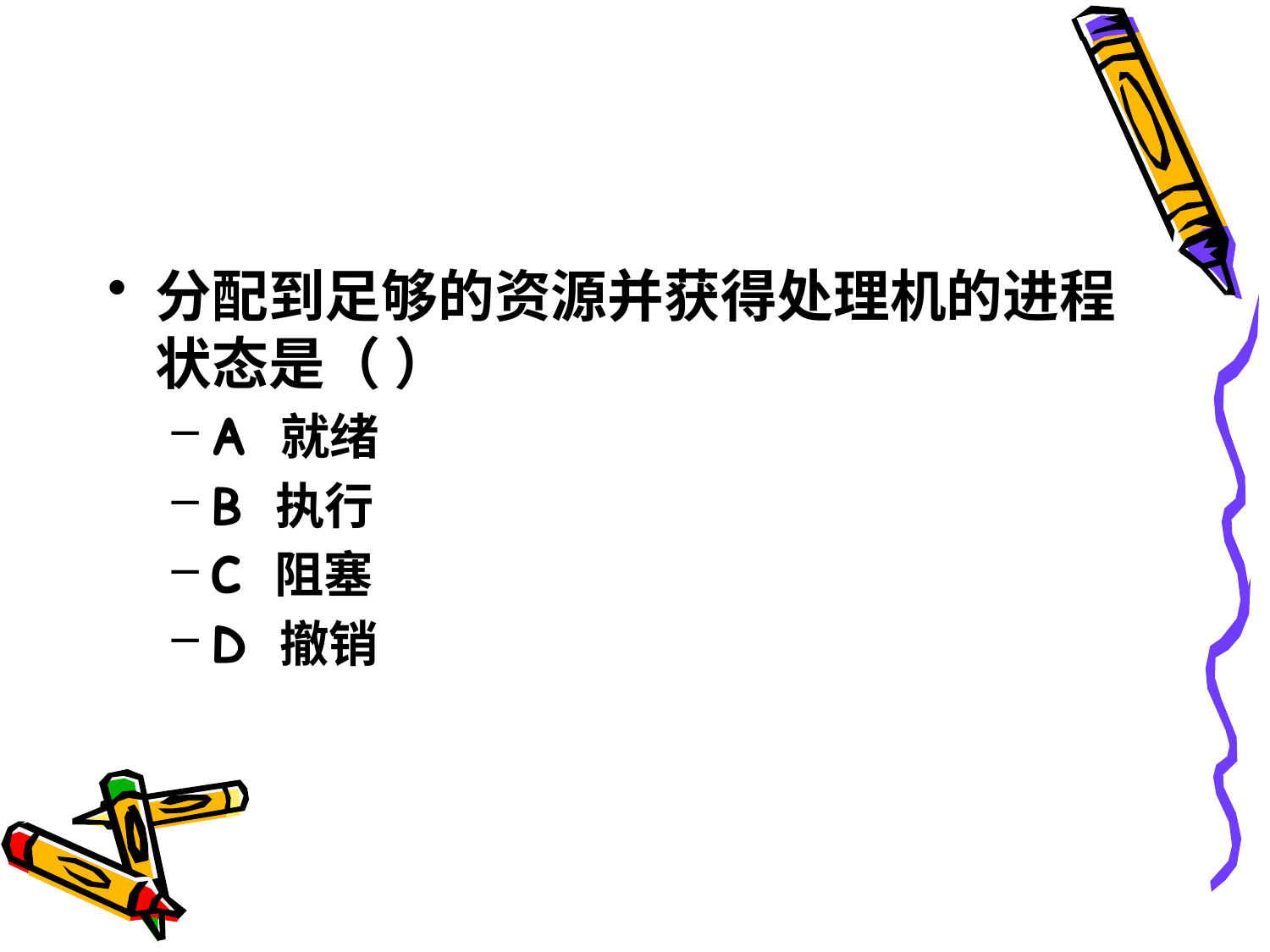

分配到足够的资源并获得处理机的进程状态是（ ）
A 就绪
B 执行
C 阻塞
D 撤销